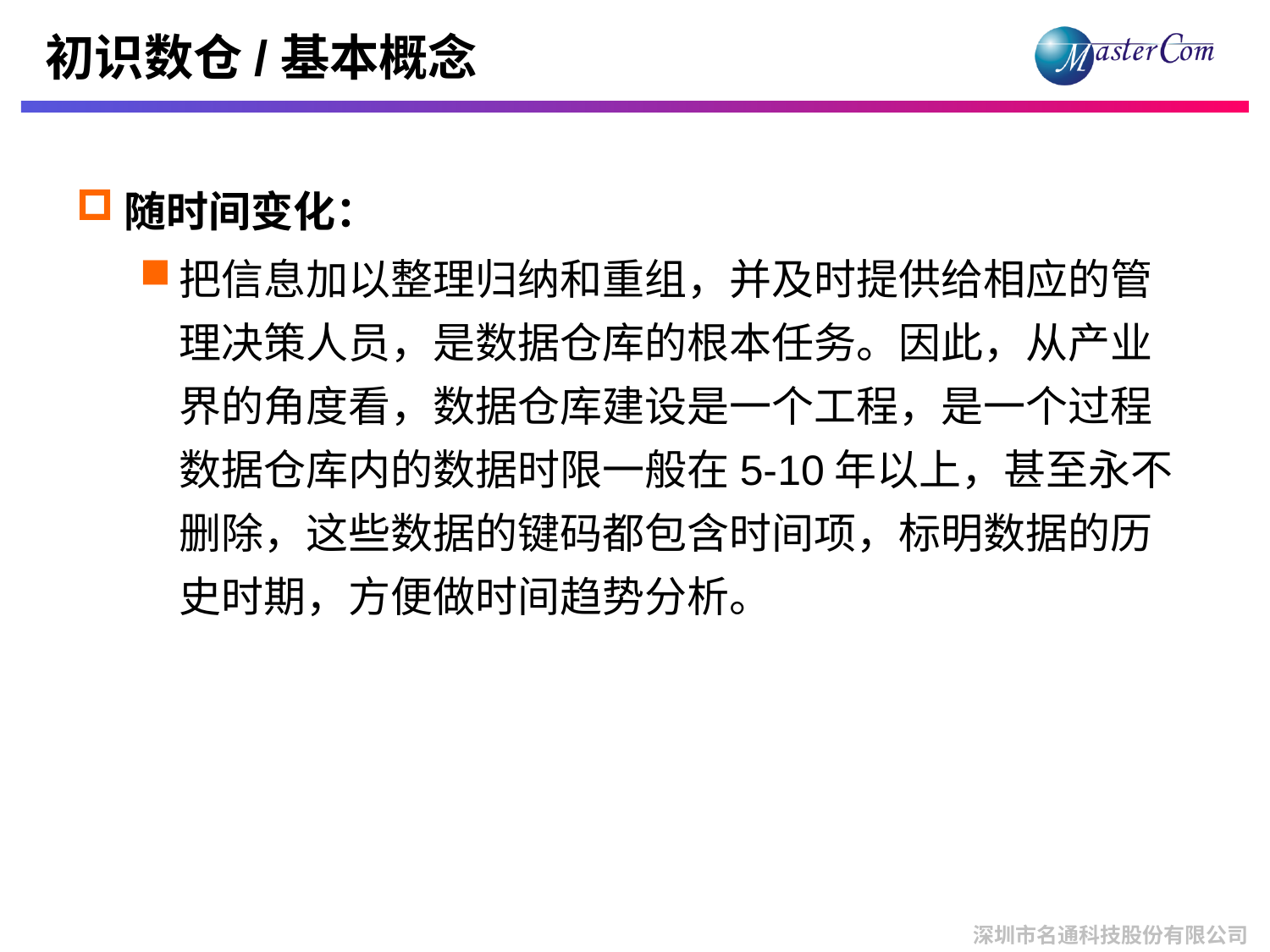

# 初识数仓/基本概念
随时间变化：
把信息加以整理归纳和重组，并及时提供给相应的管理决策人员，是数据仓库的根本任务。因此，从产业界的角度看，数据仓库建设是一个工程，是一个过程数据仓库内的数据时限一般在5-10年以上，甚至永不删除，这些数据的键码都包含时间项，标明数据的历史时期，方便做时间趋势分析。